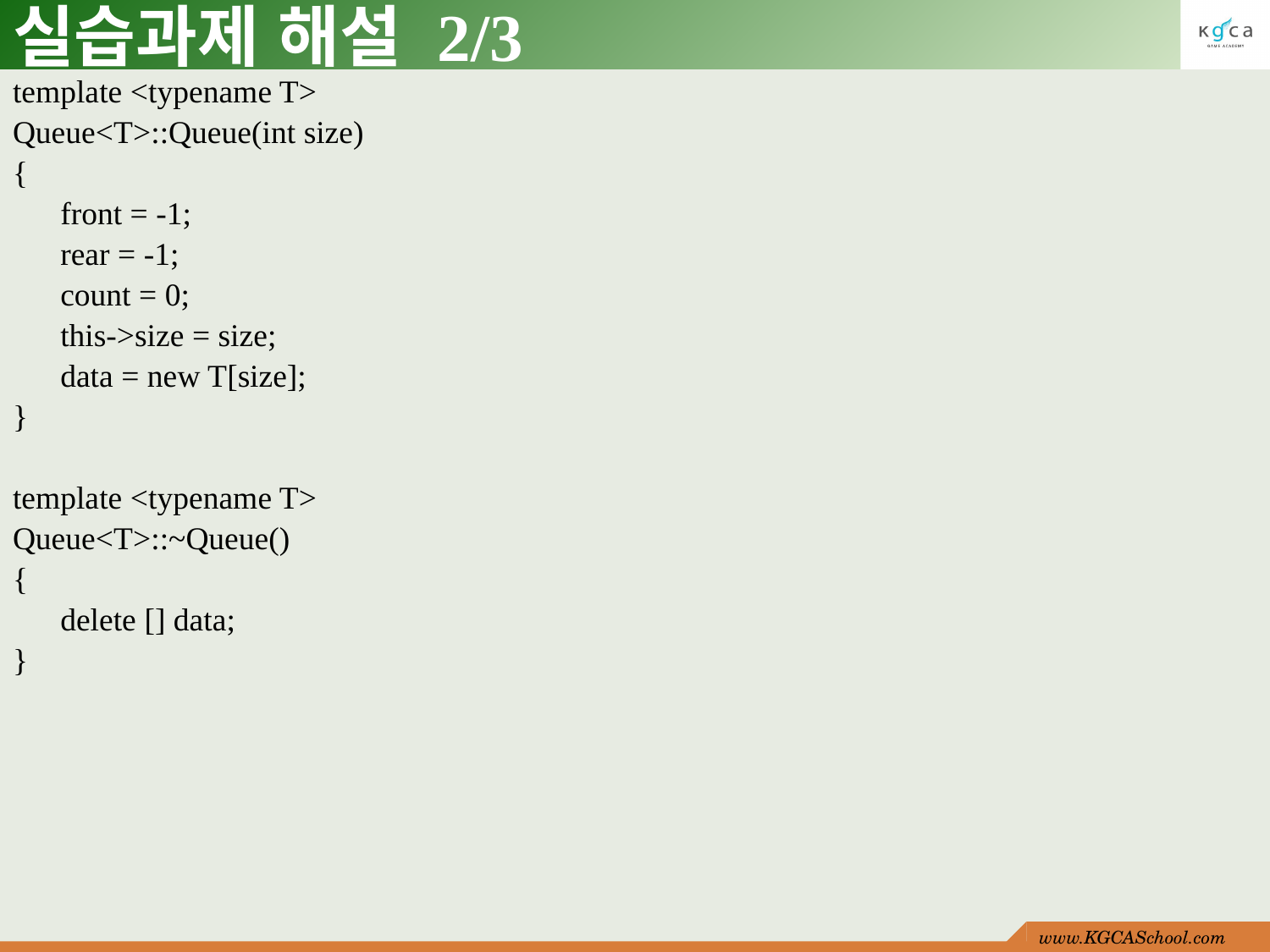

# 실습과제 해설 2/3
template <typename T>
Queue<T>::Queue(int size)
{
	front = -1;
	rear = -1;
	count = 0;
	this->size = size;
	data = new T[size];
}

template <typename T>
Queue<T>::~Queue()
{
	delete [] data;
}